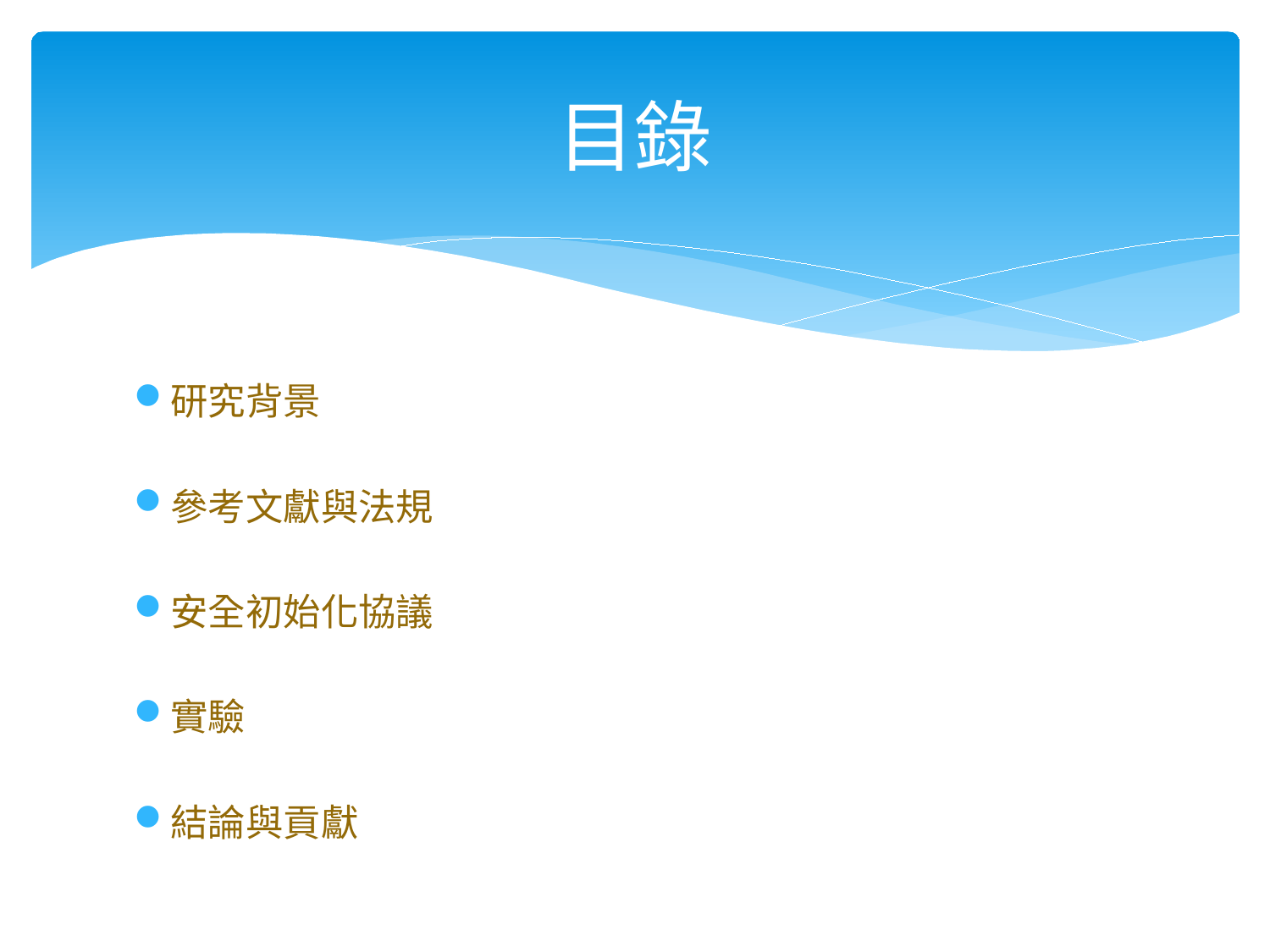

# 目錄
研究背景

參考文獻與法規

安全初始化協議

實驗

結論與貢獻